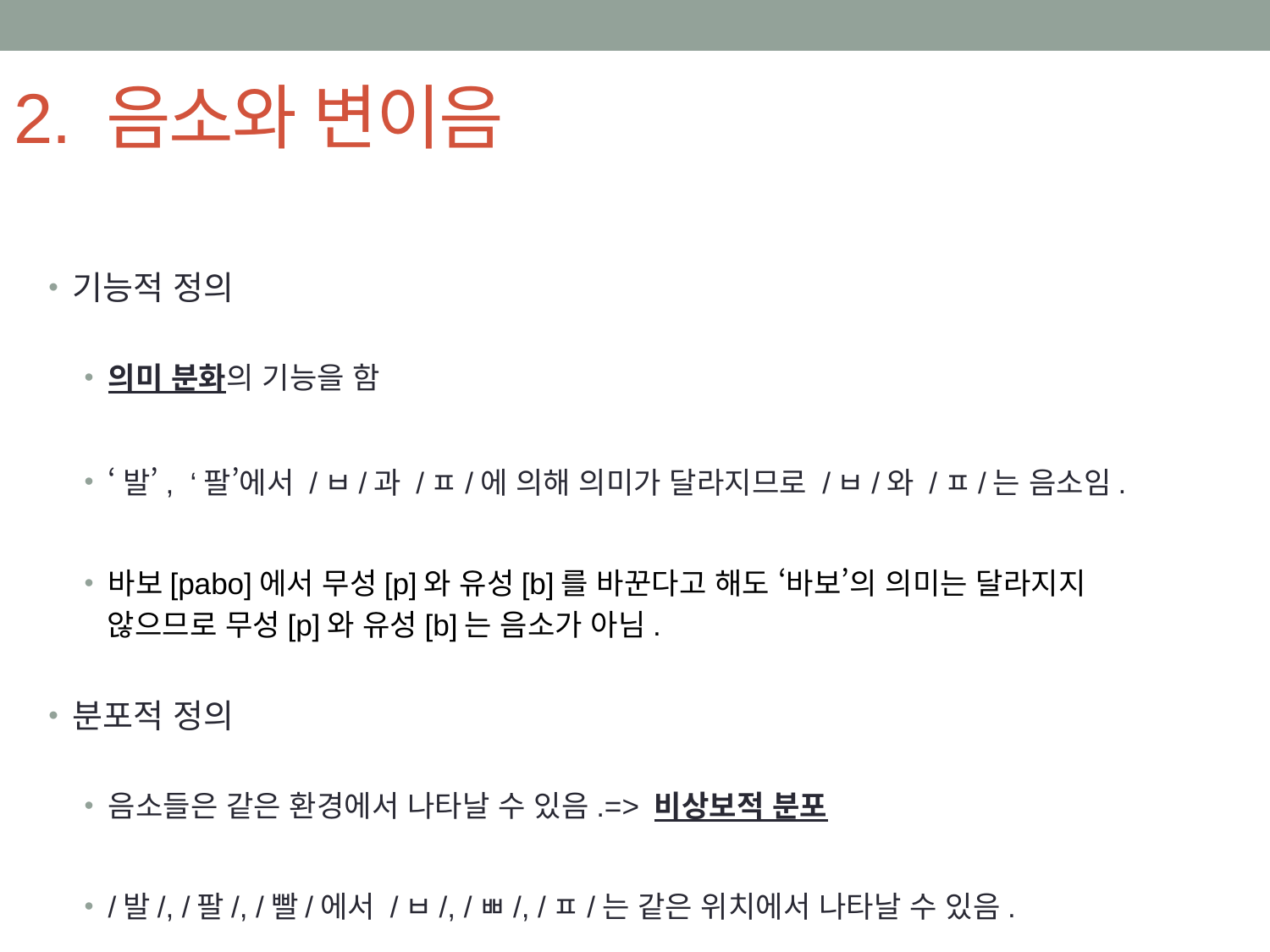

# 2. 음소와 변이음

기능적 정의

의미 분화의 기능을 함

‘발’,  ‘팔’에서 /ㅂ/과 /ㅍ/에 의해 의미가 달라지므로 /ㅂ/와 /ㅍ/는 음소임.

바보[pabo]에서 무성[p]와 유성[b]를 바꾼다고 해도 ‘바보’의 의미는 달라지지
  않으므로 무성[p]와 유성[b]는 음소가 아님.

분포적 정의

음소들은 같은 환경에서 나타날 수 있음.=> 비상보적 분포

/발/, /팔/, /빨/에서 /ㅂ/, /ㅃ/, /ㅍ/는 같은 위치에서 나타날 수 있음.